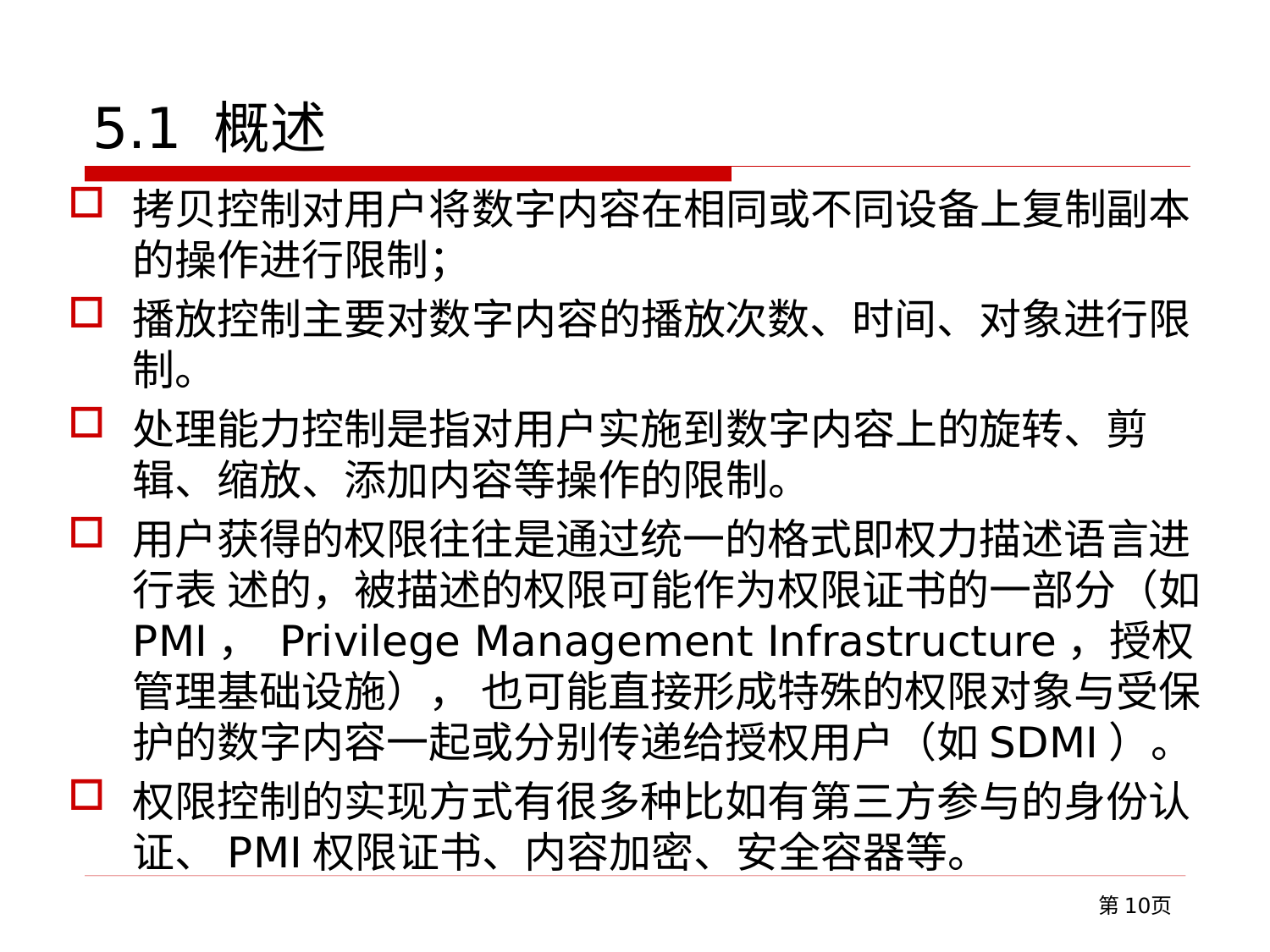

# 5.1 概述
拷贝控制对用户将数字内容在相同或不同设备上复制副本的操作进行限制；
播放控制主要对数字内容的播放次数、时间、对象进行限制。
处理能力控制是指对用户实施到数字内容上的旋转、剪辑、缩放、添加内容等操作的限制。
用户获得的权限往往是通过统一的格式即权力描述语言进行表 述的，被描述的权限可能作为权限证书的一部分（如PMI， Privilege Management Infrastructure，授权管理基础设施）， 也可能直接形成特殊的权限对象与受保护的数字内容一起或分别传递给授权用户（如SDMI）。
权限控制的实现方式有很多种比如有第三方参与的身份认证、PMI权限证书、内容加密、安全容器等。
10